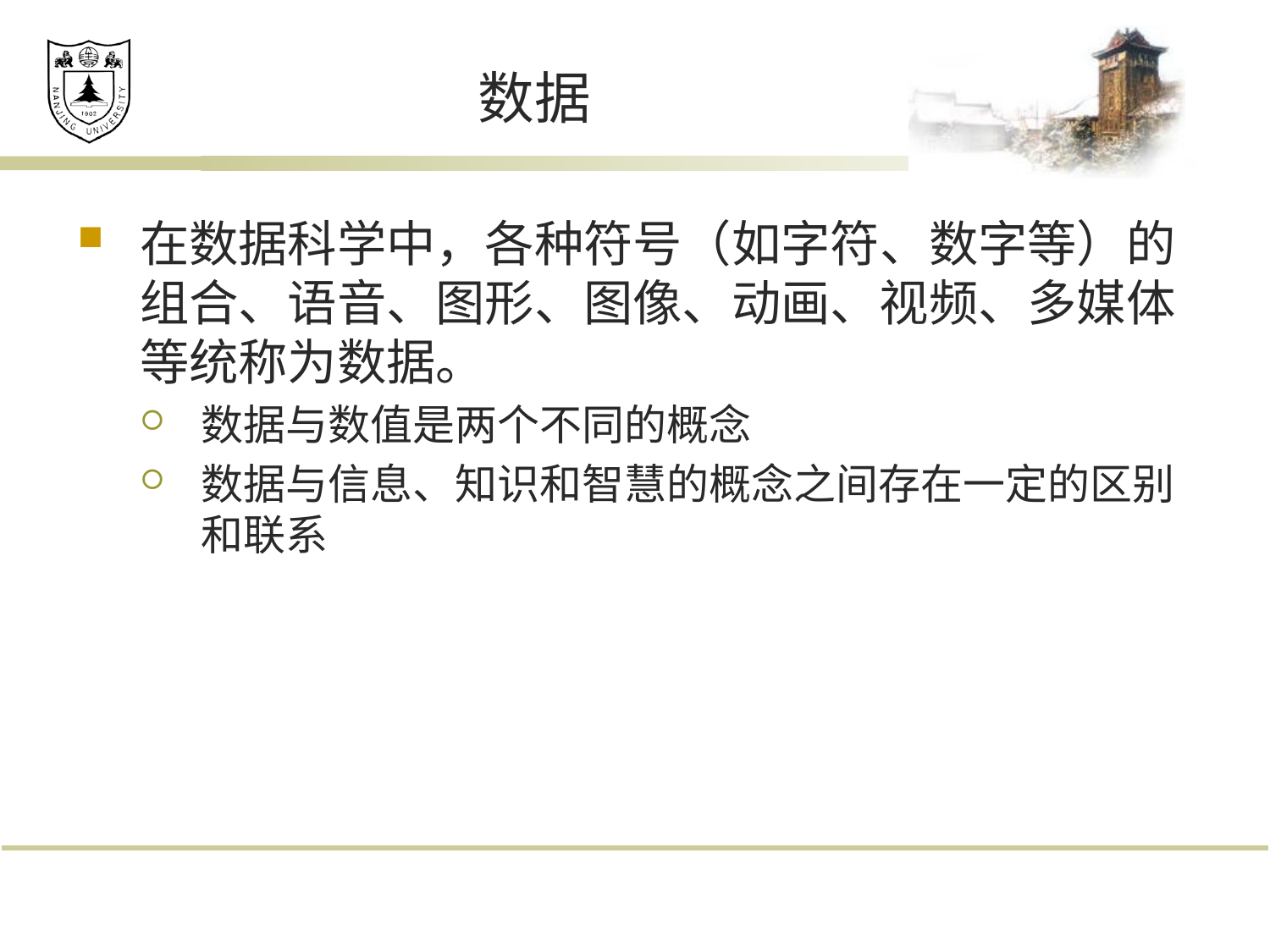

# 数据
在数据科学中，各种符号（如字符、数字等）的组合、语音、图形、图像、动画、视频、多媒体等统称为数据。
数据与数值是两个不同的概念
数据与信息、知识和智慧的概念之间存在一定的区别和联系